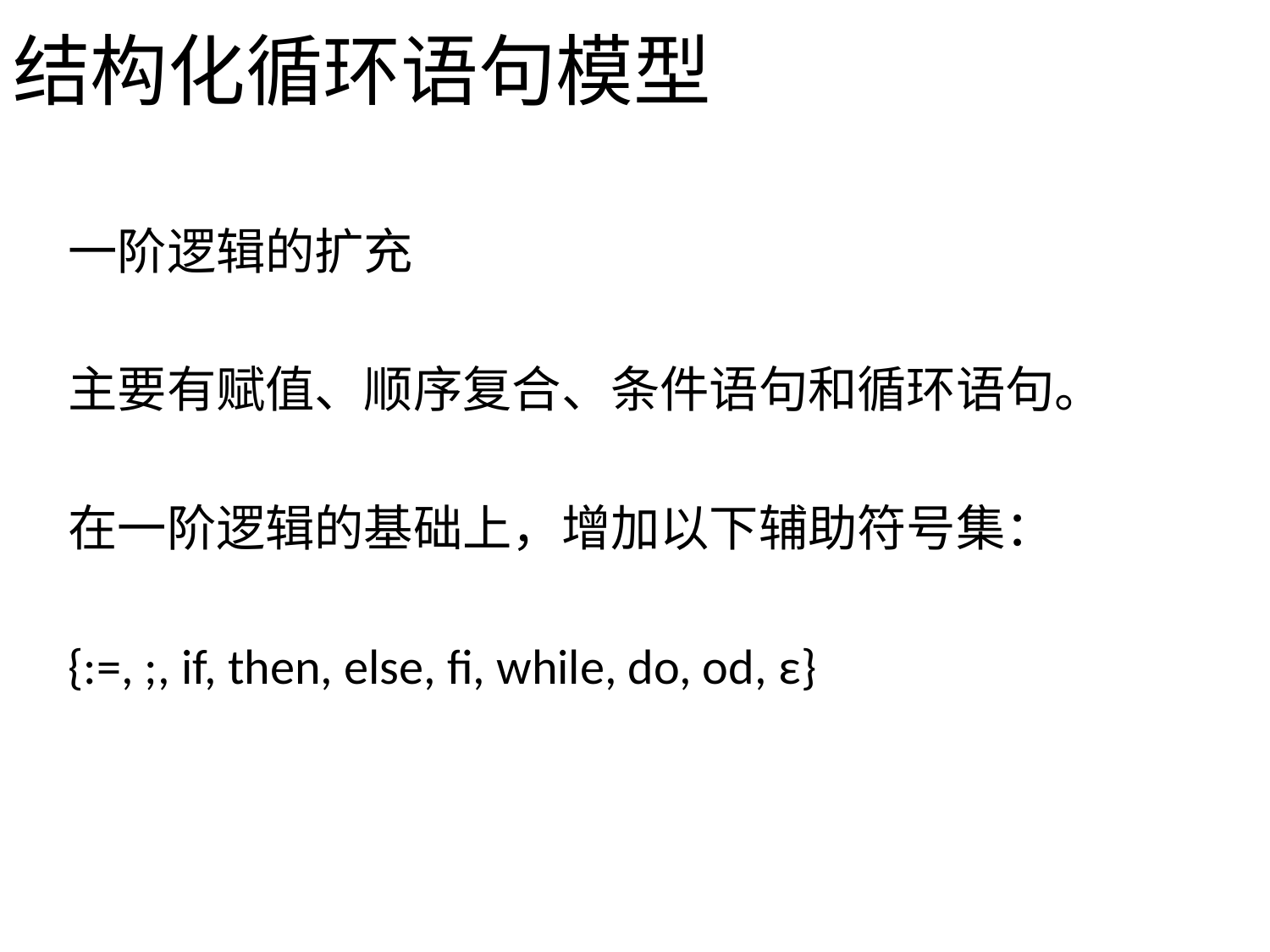

# 结构化循环语句模型

一阶逻辑的扩充

主要有赋值、顺序复合、条件语句和循环语句。

在一阶逻辑的基础上，增加以下辅助符号集：

{:=, ;, if, then, else, fi, while, do, od, ε}